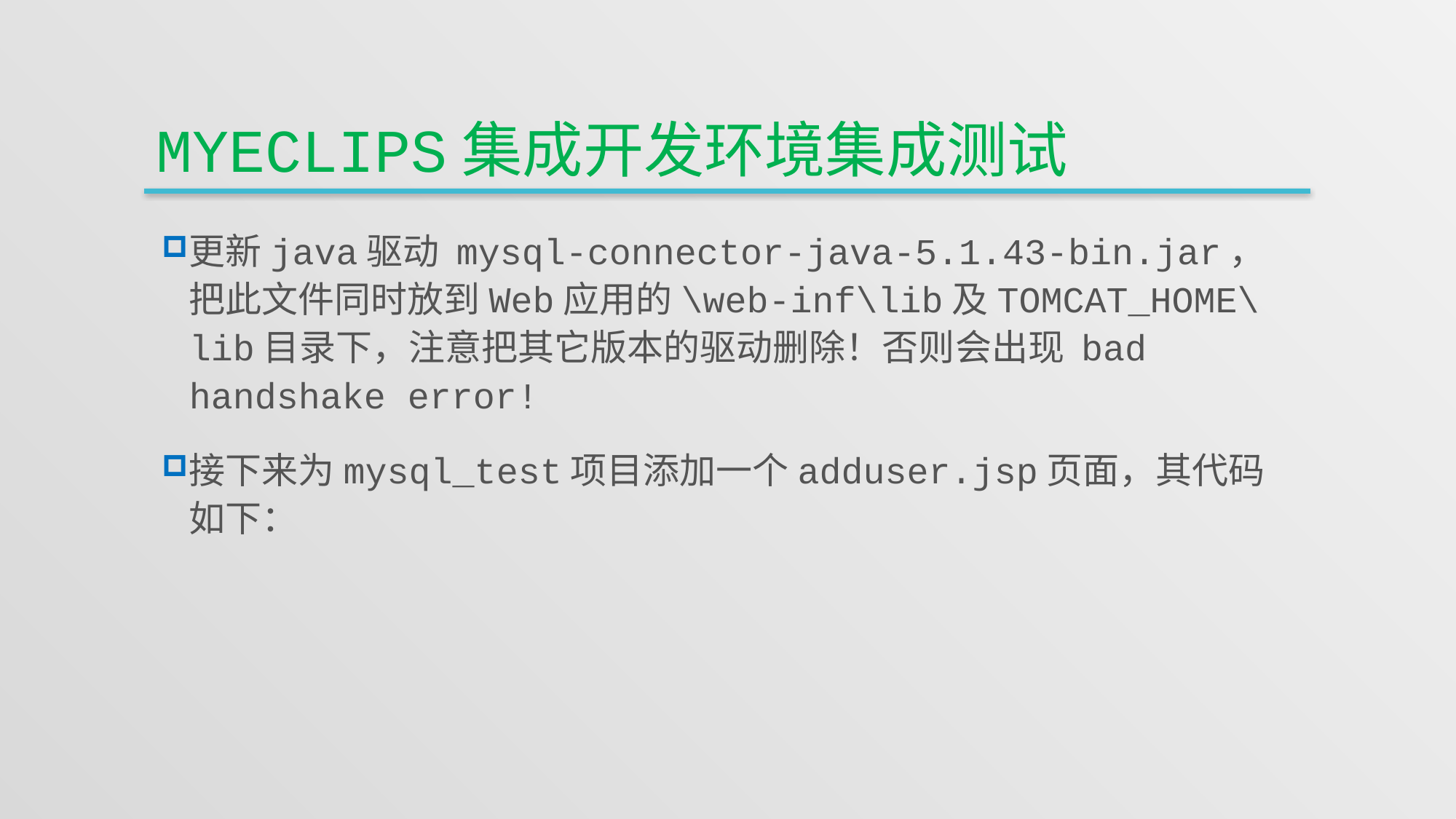

# Myeclips集成开发环境集成测试
更新java驱动 mysql-connector-java-5.1.43-bin.jar，把此文件同时放到Web应用的\web-inf\lib及TOMCAT_HOME\lib目录下，注意把其它版本的驱动删除！否则会出现 bad handshake error!
接下来为mysql_test项目添加一个adduser.jsp页面，其代码如下：